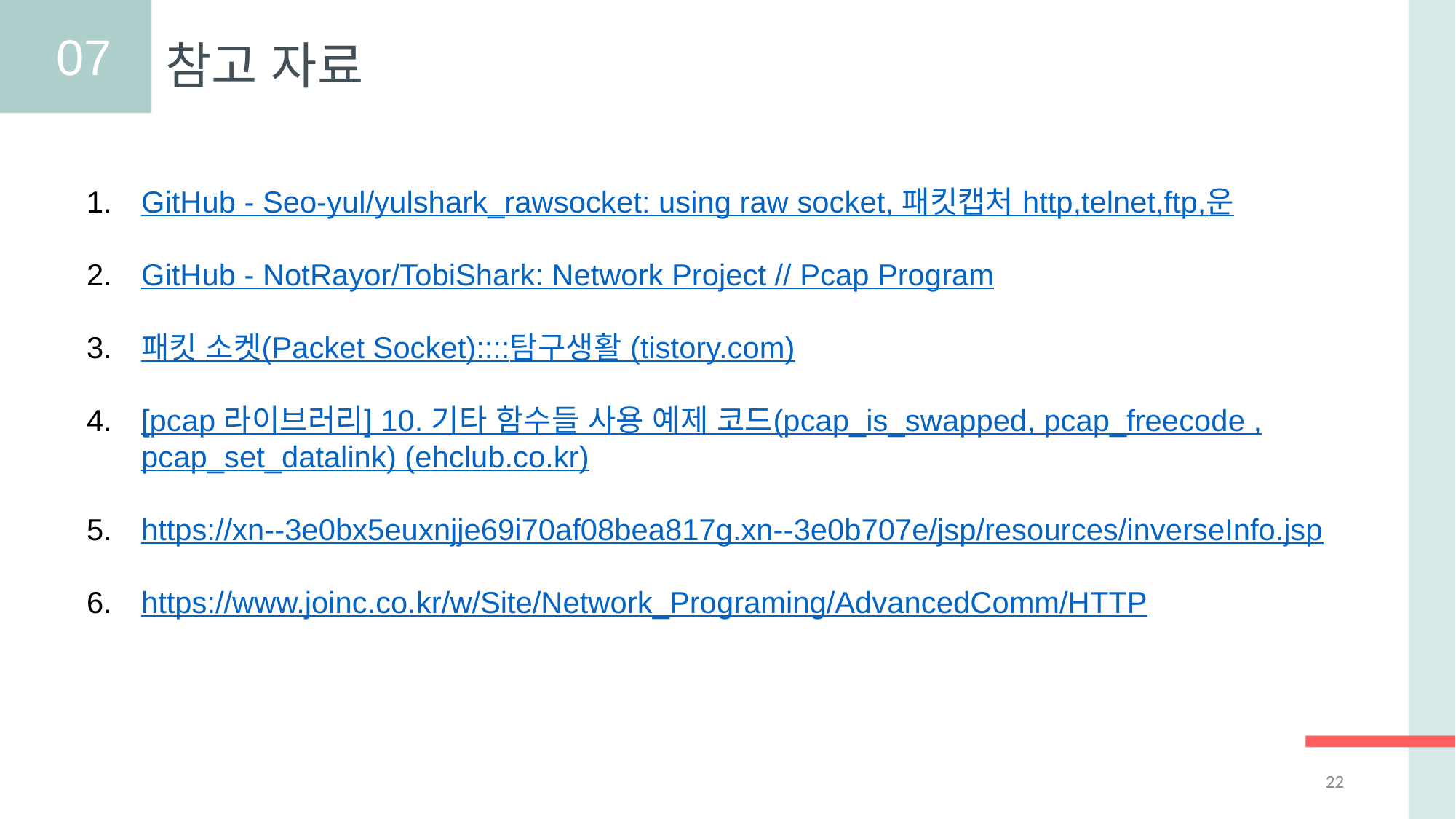

07
참고 자료
GitHub - Seo-yul/yulshark_rawsocket: using raw socket, 패킷캡처 http,telnet,ftp,운

GitHub - NotRayor/TobiShark: Network Project // Pcap Program

패킷 소켓(Packet Socket)::::탐구생활 (tistory.com)

[pcap 라이브러리] 10. 기타 함수들 사용 예제 코드(pcap_is_swapped, pcap_freecode ,pcap_set_datalink) (ehclub.co.kr)

https://xn--3e0bx5euxnjje69i70af08bea817g.xn--3e0b707e/jsp/resources/inverseInfo.jsp

https://www.joinc.co.kr/w/Site/Network_Programing/AdvancedComm/HTTP

22